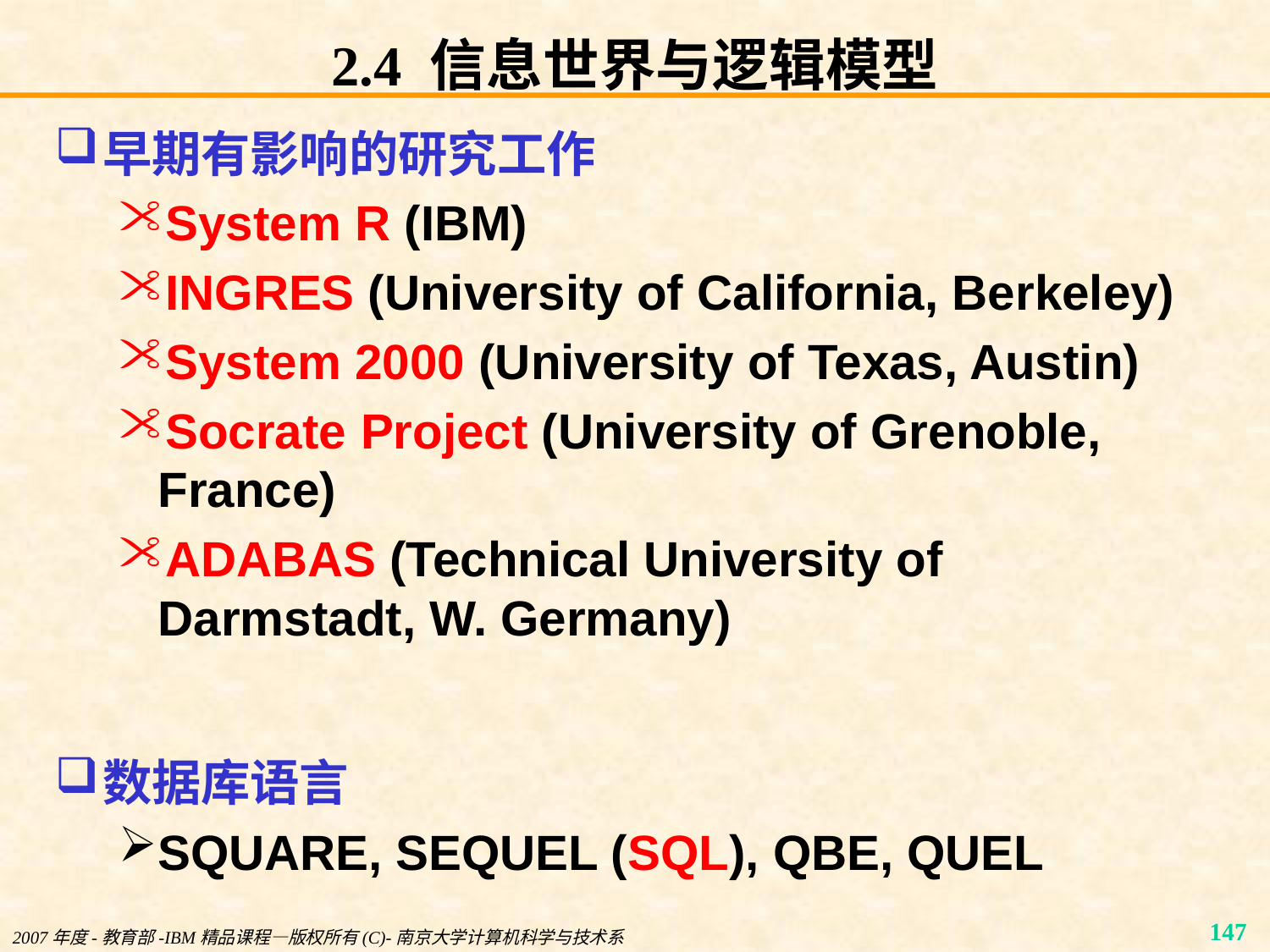

# 2.4 信息世界与逻辑模型
早期有影响的研究工作
System R (IBM)
INGRES (University of California, Berkeley)
System 2000 (University of Texas, Austin)
Socrate Project (University of Grenoble, France)
ADABAS (Technical University of Darmstadt, W. Germany)

数据库语言
SQUARE, SEQUEL (SQL), QBE, QUEL
147
2007年度-教育部-IBM精品课程—版权所有(C)-南京大学计算机科学与技术系